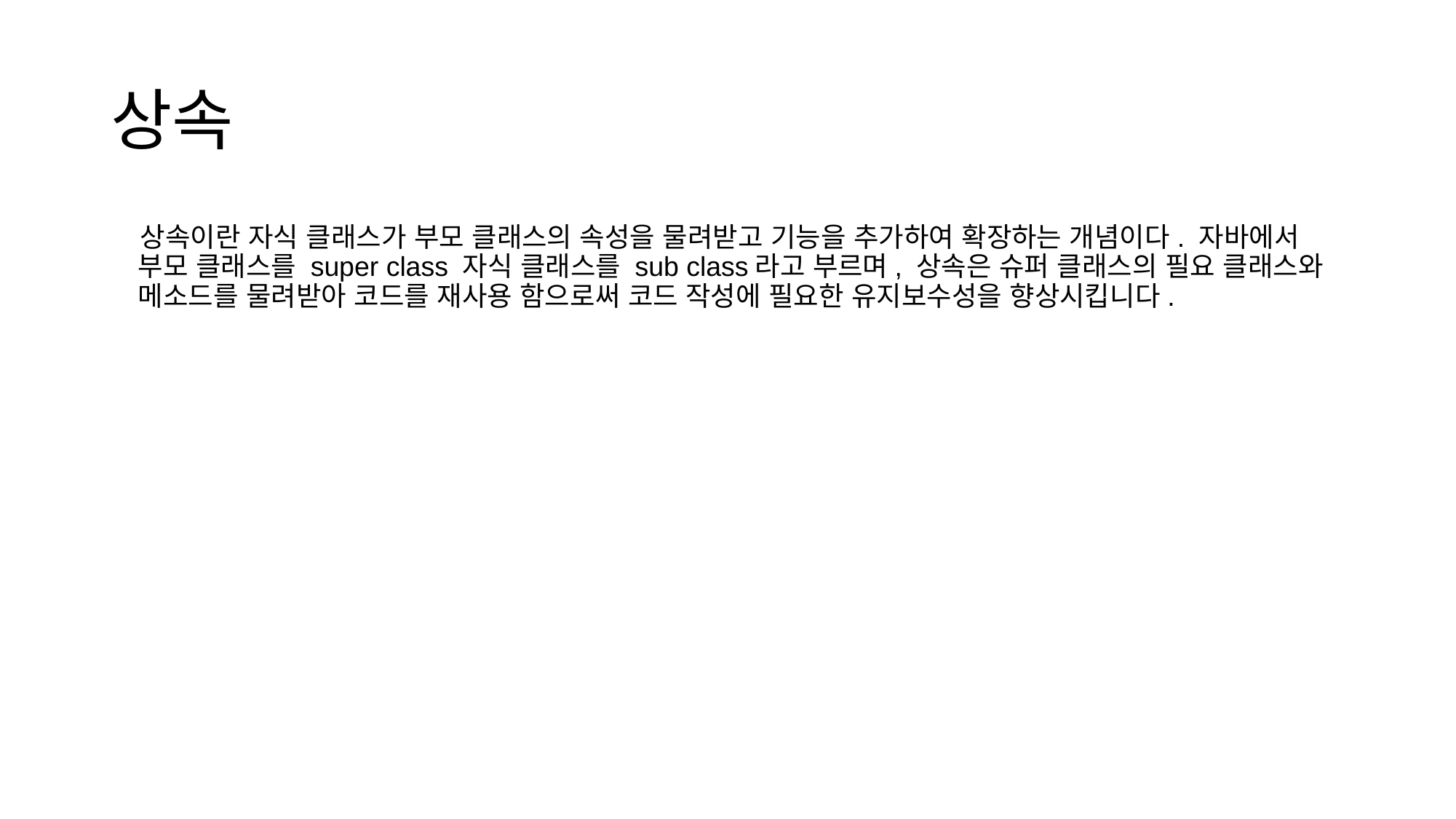

# 상속
   상속이란 자식 클래스가 부모 클래스의 속성을 물려받고 기능을 추가하여 확장하는 개념이다. 자바에서 부모 클래스를 super class 자식 클래스를 sub class라고 부르며, 상속은 슈퍼 클래스의 필요 클래스와 메소드를 물려받아 코드를 재사용 함으로써 코드 작성에 필요한 유지보수성을 향상시킵니다.